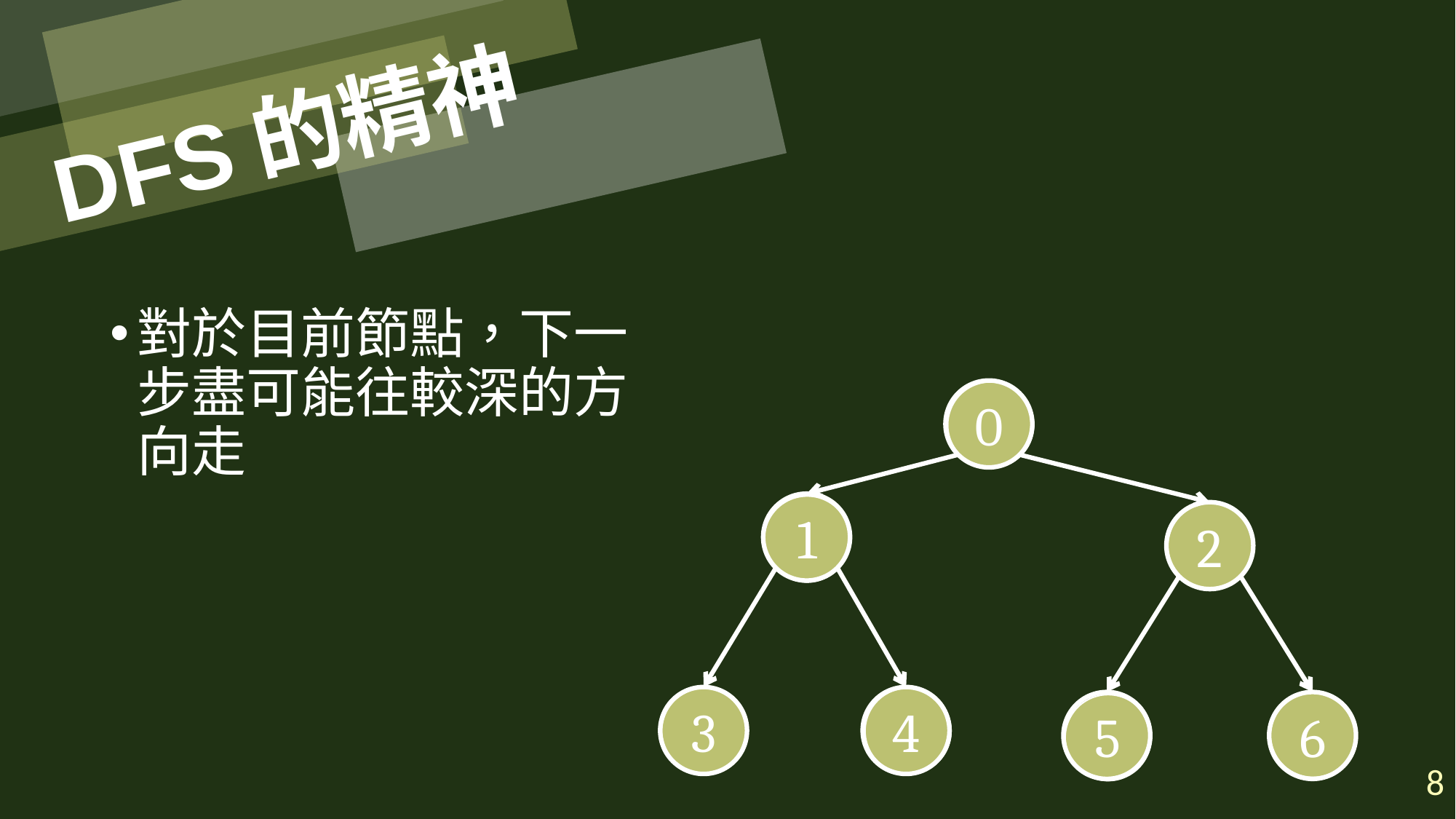

# DFS的精神

對於目前節點，下一步盡可能往較深的方向走
0

1

2

3
4

5
6

8